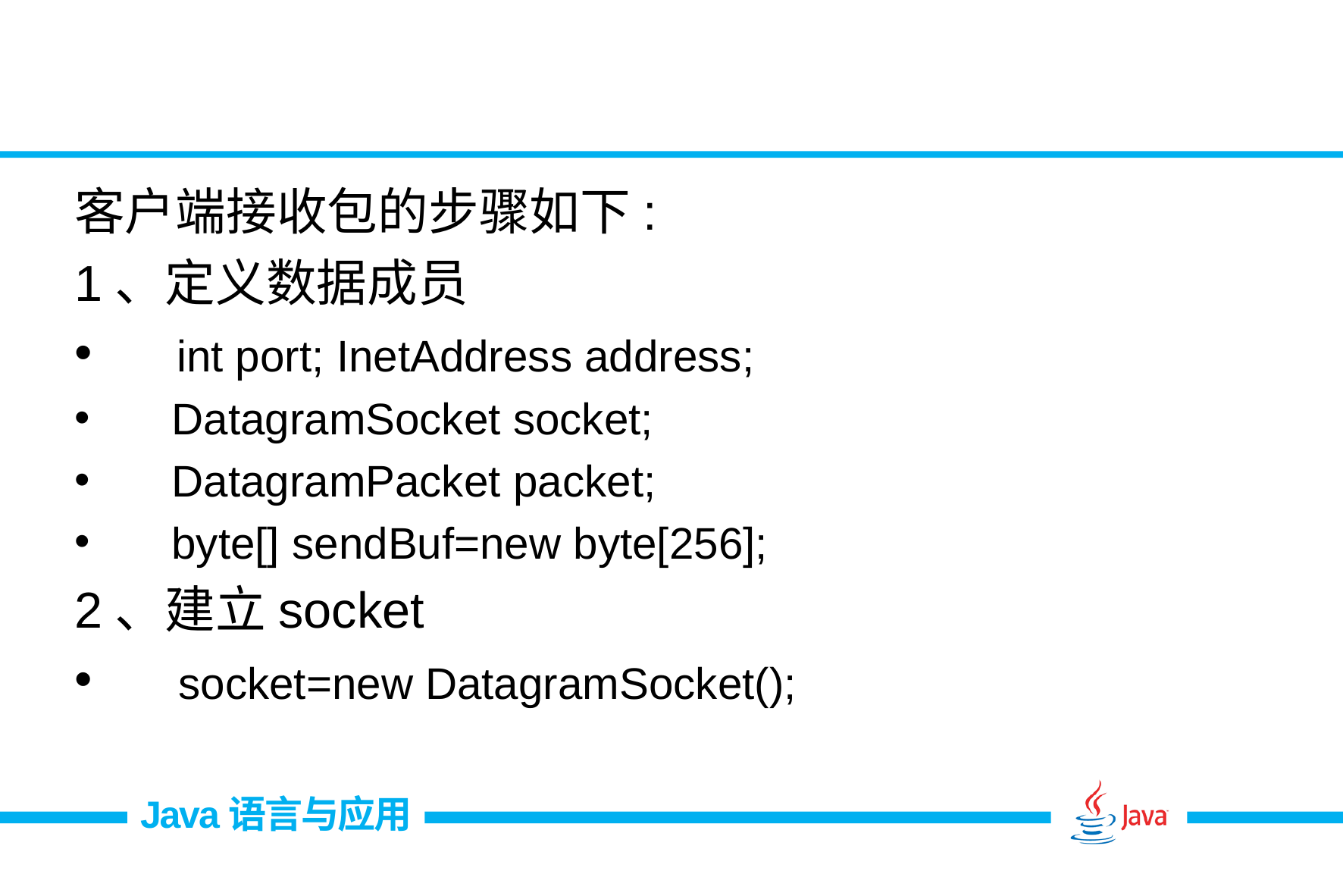

#
客户端接收包的步骤如下:
1、定义数据成员
    int port; InetAddress address;
    DatagramSocket socket;
    DatagramPacket packet;
    byte[] sendBuf=new byte[256];
2、建立socket
    socket=new DatagramSocket();